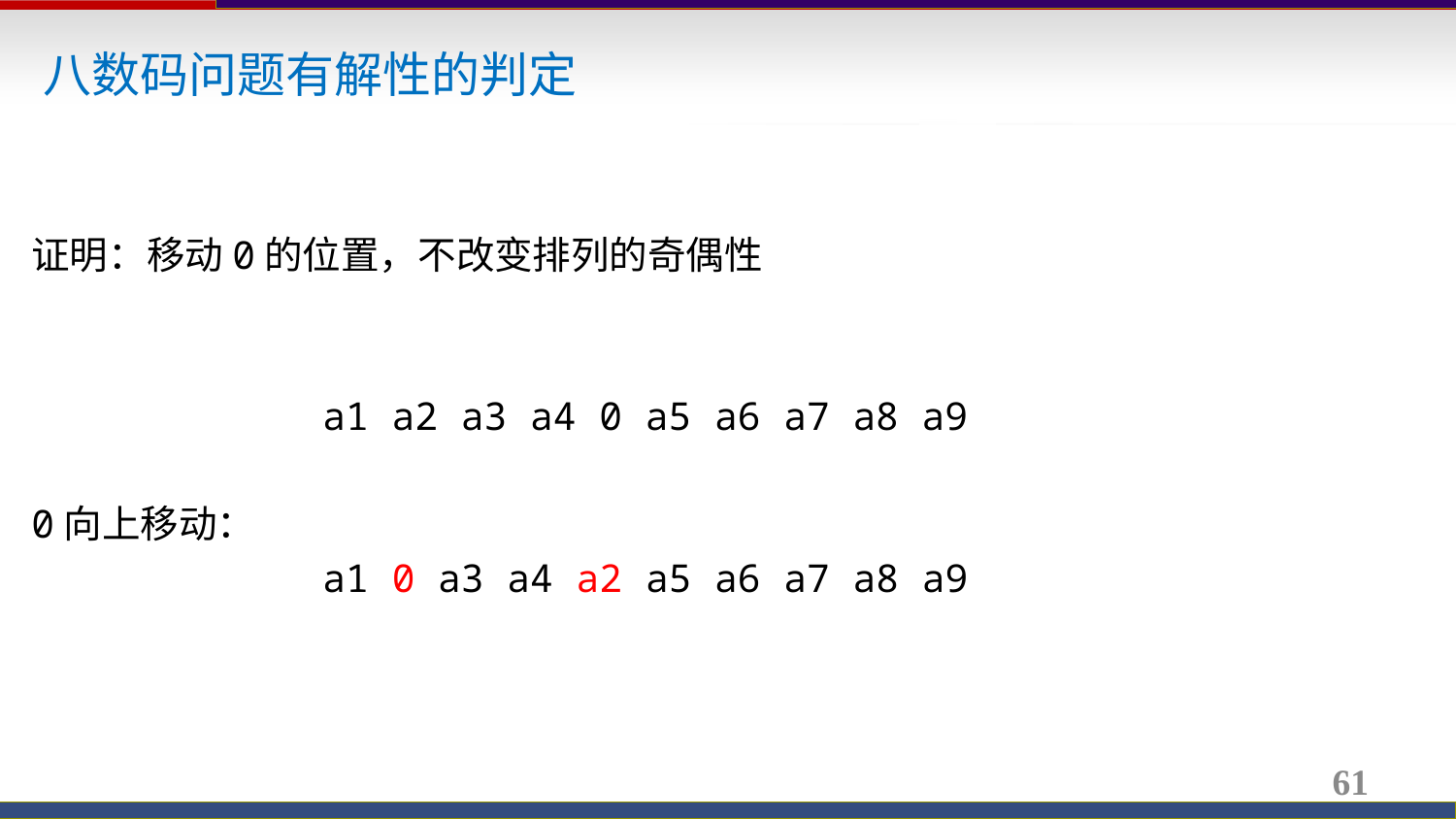

八数码问题有解性的判定
证明：移动0的位置，不改变排列的奇偶性

		a1 a2 a3 a4 0 a5 a6 a7 a8 a9

0向上移动：
		a1 0 a3 a4 a2 a5 a6 a7 a8 a9